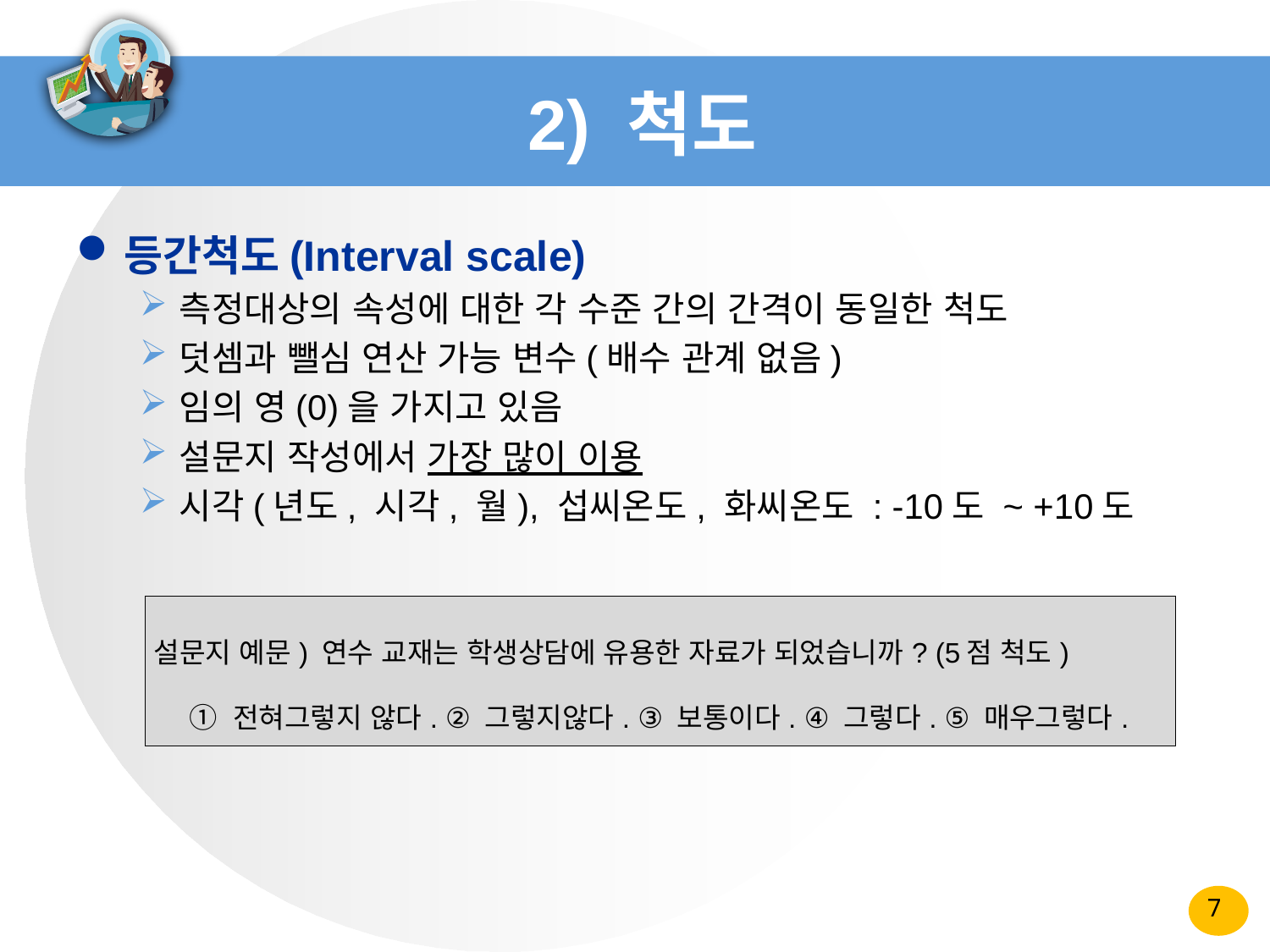

# 2) 척도
등간척도(Interval scale)
측정대상의 속성에 대한 각 수준 간의 간격이 동일한 척도
덧셈과 뺄심 연산 가능 변수(배수 관계 없음)
임의 영(0)을 가지고 있음
설문지 작성에서 가장 많이 이용
시각(년도, 시각, 월), 섭씨온도, 화씨온도 : -10도 ~ +10도
| 설문지 예문) 연수 교재는 학생상담에 유용한 자료가 되었습니까? (5점 척도) ① 전혀그렇지 않다. ② 그렇지않다. ③ 보통이다. ④ 그렇다. ⑤ 매우그렇다. |
| --- |
7